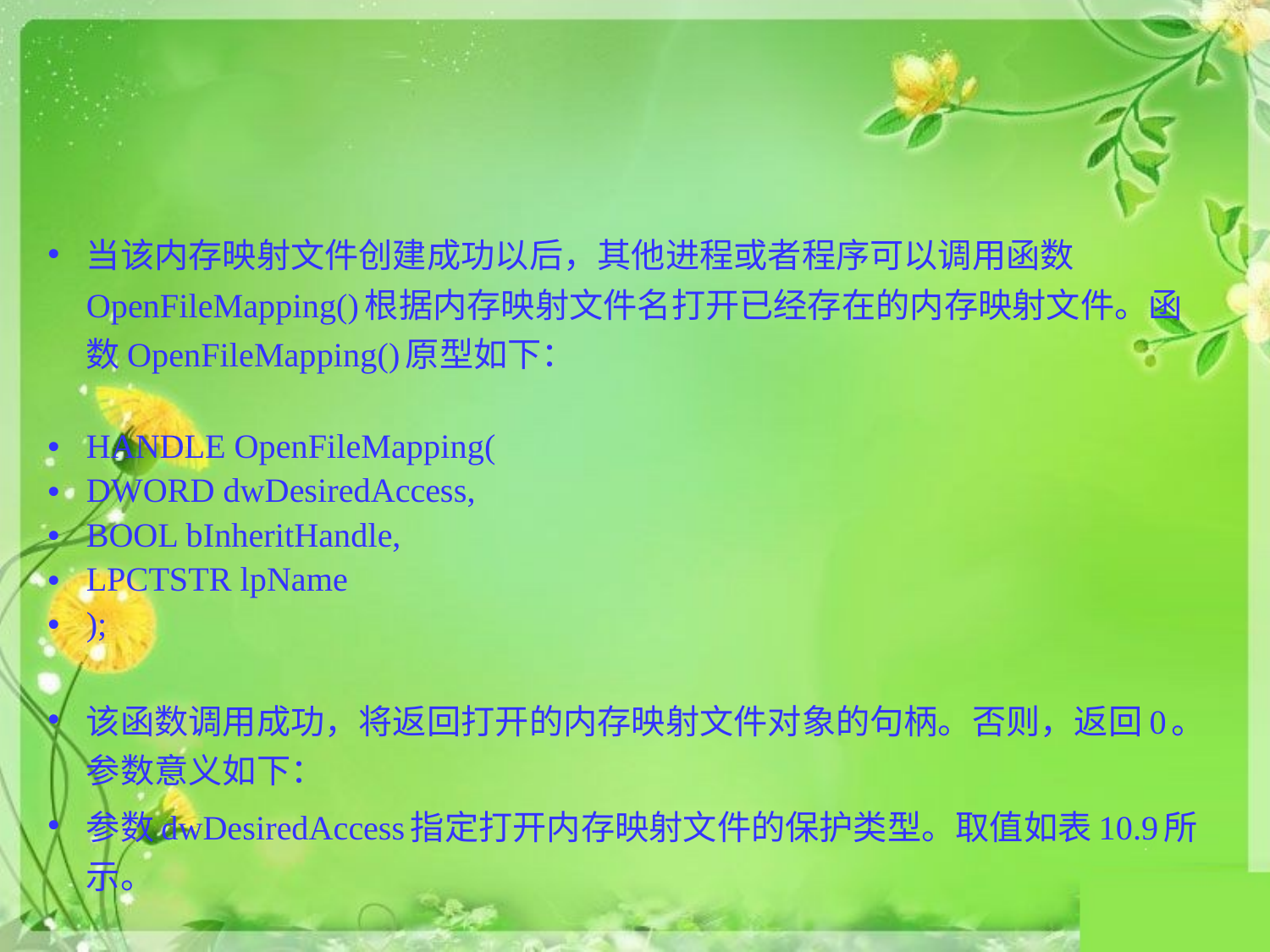

当该内存映射文件创建成功以后，其他进程或者程序可以调用函数OpenFileMapping()根据内存映射文件名打开已经存在的内存映射文件。函数OpenFileMapping()原型如下：

HANDLE OpenFileMapping(
DWORD dwDesiredAccess,
BOOL bInheritHandle,
LPCTSTR lpName
);

该函数调用成功，将返回打开的内存映射文件对象的句柄。否则，返回0。参数意义如下：
参数dwDesiredAccess指定打开内存映射文件的保护类型。取值如表10.9所示。